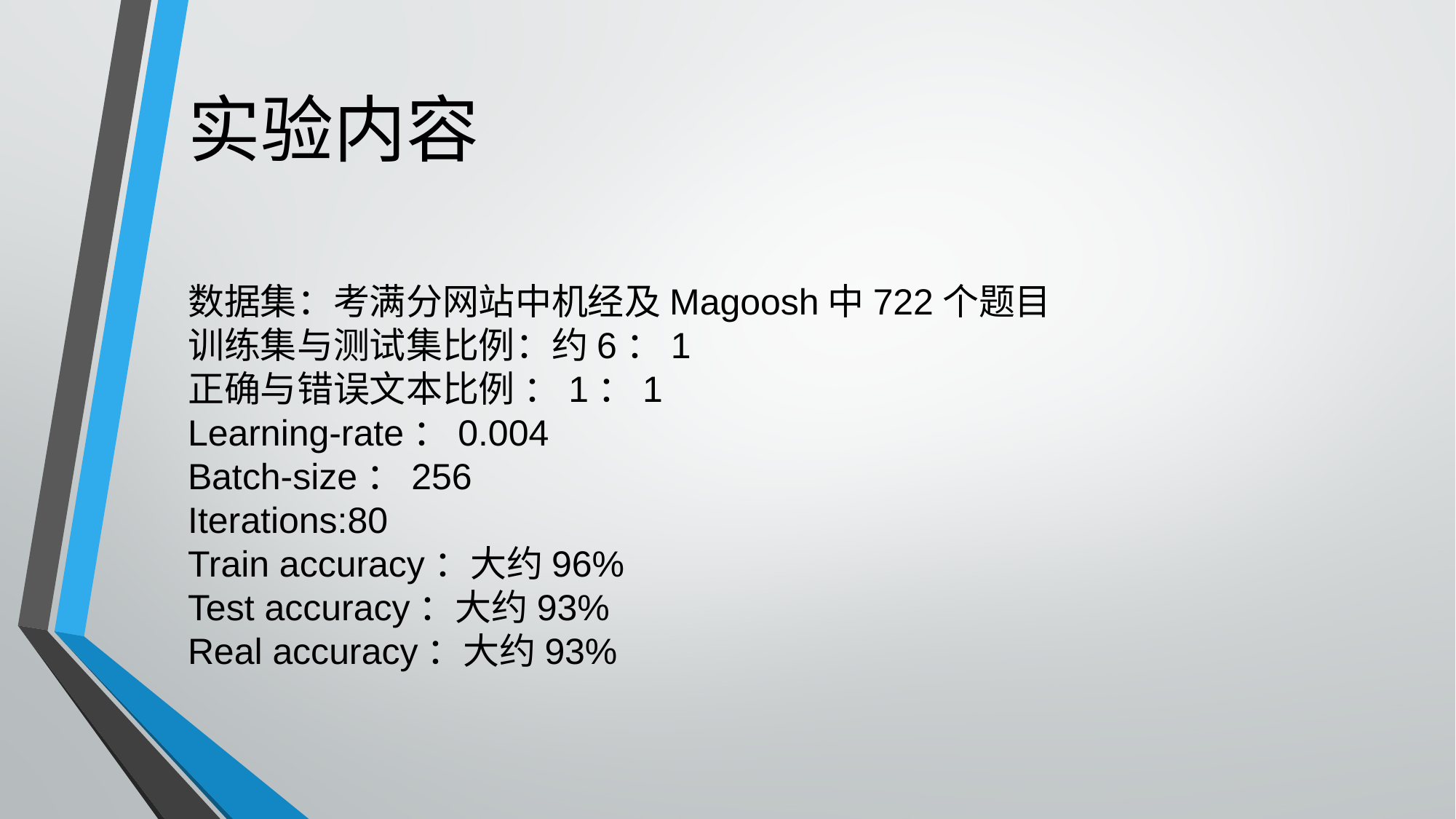

实验内容
数据集：考满分网站中机经及Magoosh中722个题目
训练集与测试集比例：约6：1
正确与错误文本比例 ：1：1
Learning-rate：0.004
Batch-size：256
Iterations:80
Train accuracy：大约96%
Test accuracy：大约93%
Real accuracy：大约93%